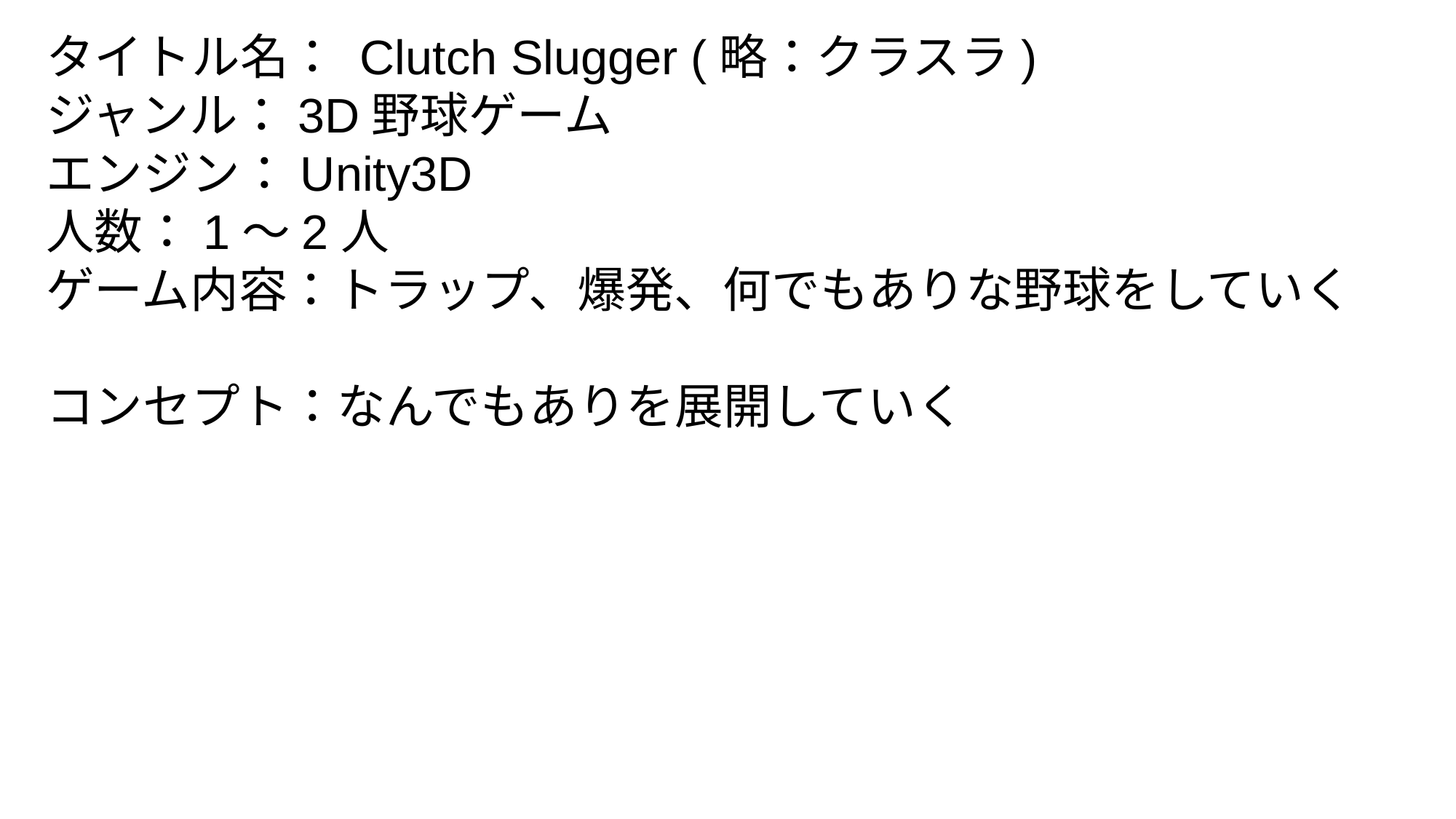

タイトル名： Clutch Slugger (略：クラスラ)
ジャンル：3D野球ゲーム
エンジン：Unity3D
人数：1～2人
ゲーム内容：トラップ、爆発、何でもありな野球をしていく

コンセプト：なんでもありを展開していく